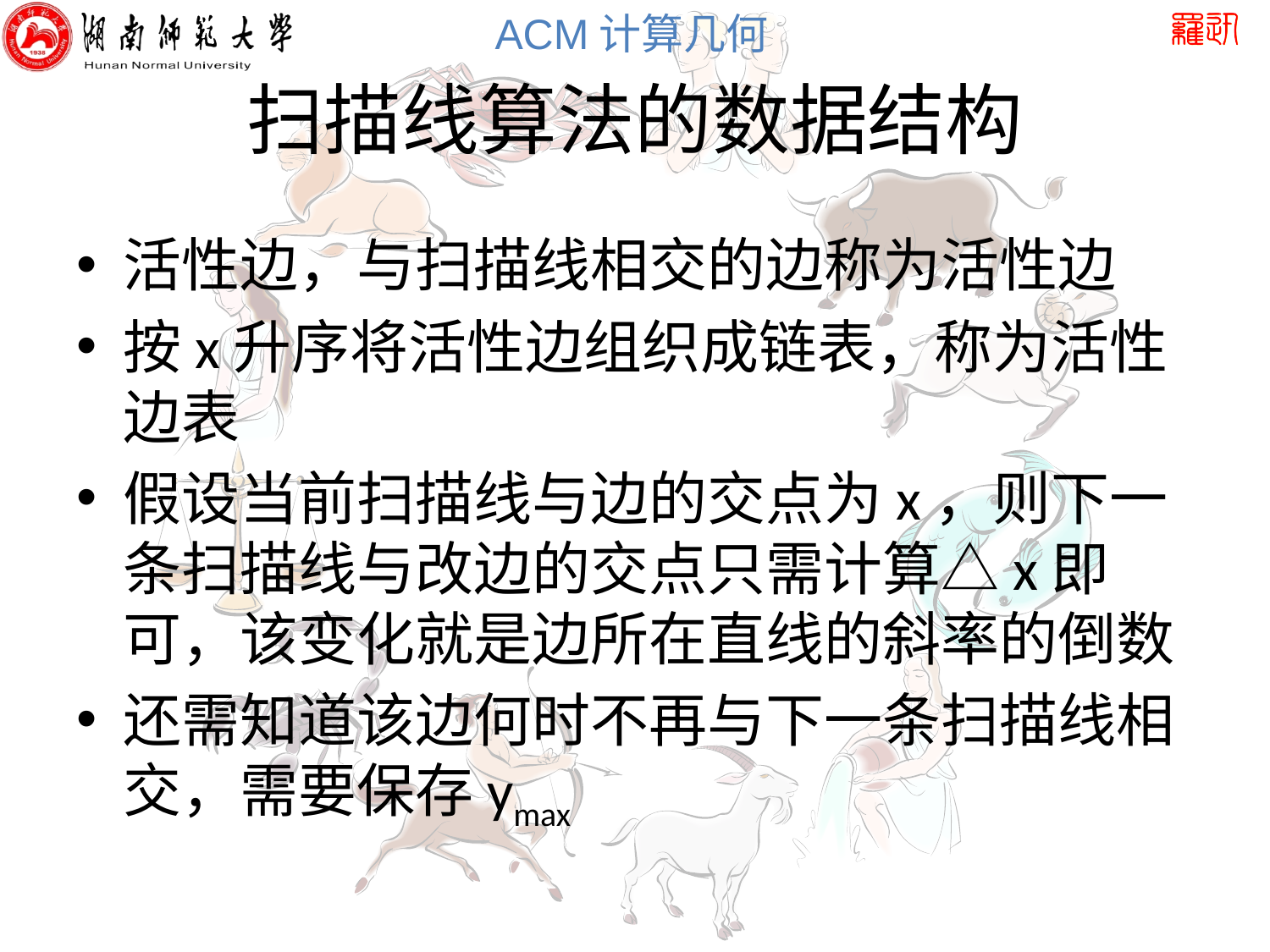

# 扫描线算法的数据结构
活性边，与扫描线相交的边称为活性边
按x升序将活性边组织成链表，称为活性边表
假设当前扫描线与边的交点为x，则下一条扫描线与改边的交点只需计算△x即可，该变化就是边所在直线的斜率的倒数
还需知道该边何时不再与下一条扫描线相交，需要保存ymax